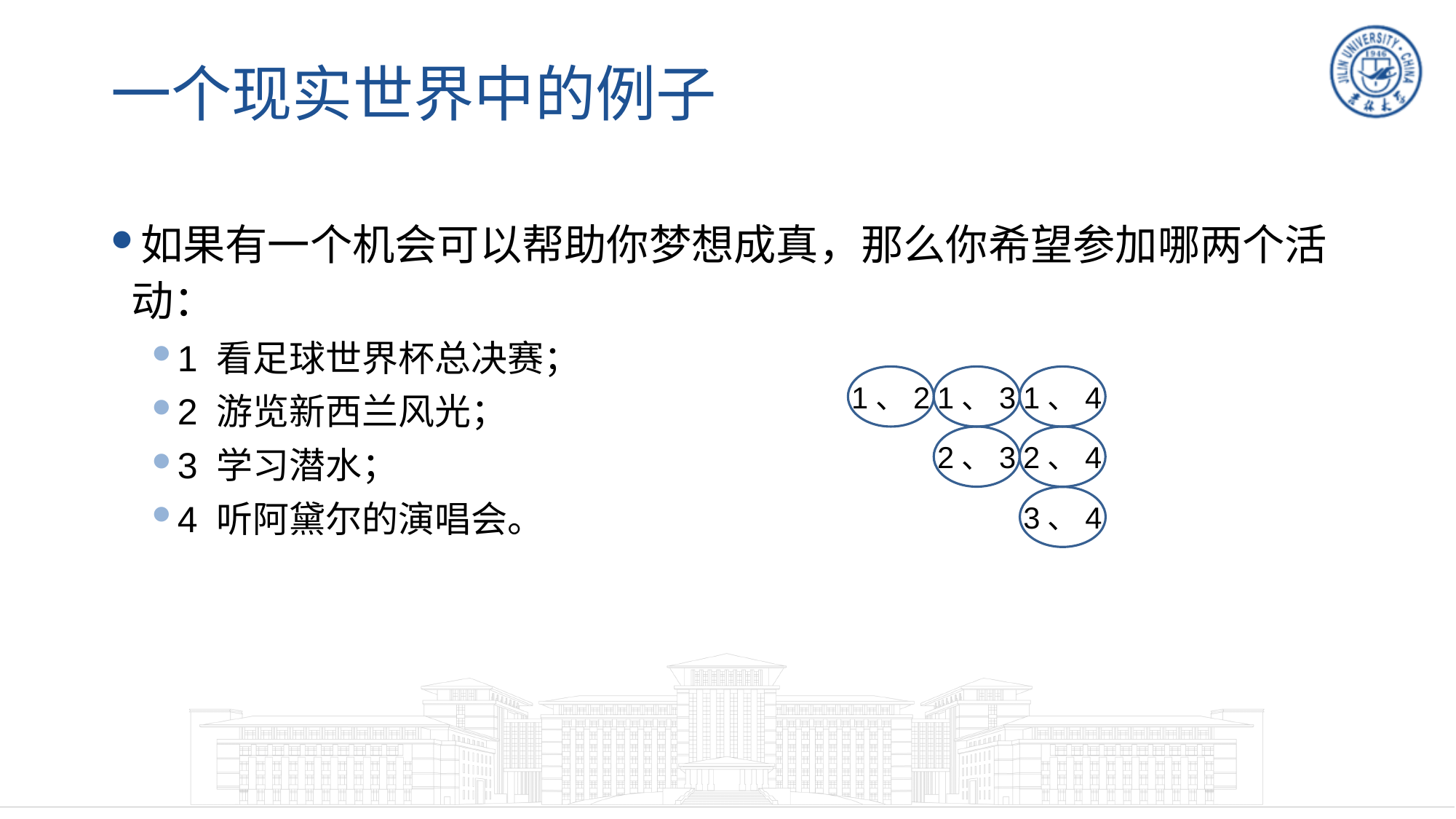

# 一个现实世界中的例子
如果有一个机会可以帮助你梦想成真，那么你希望参加哪两个活动：
1 看足球世界杯总决赛；
2 游览新西兰风光；
3 学习潜水；
4 听阿黛尔的演唱会。

1、2
1、3
1、4
2、3
2、4
3、4
4